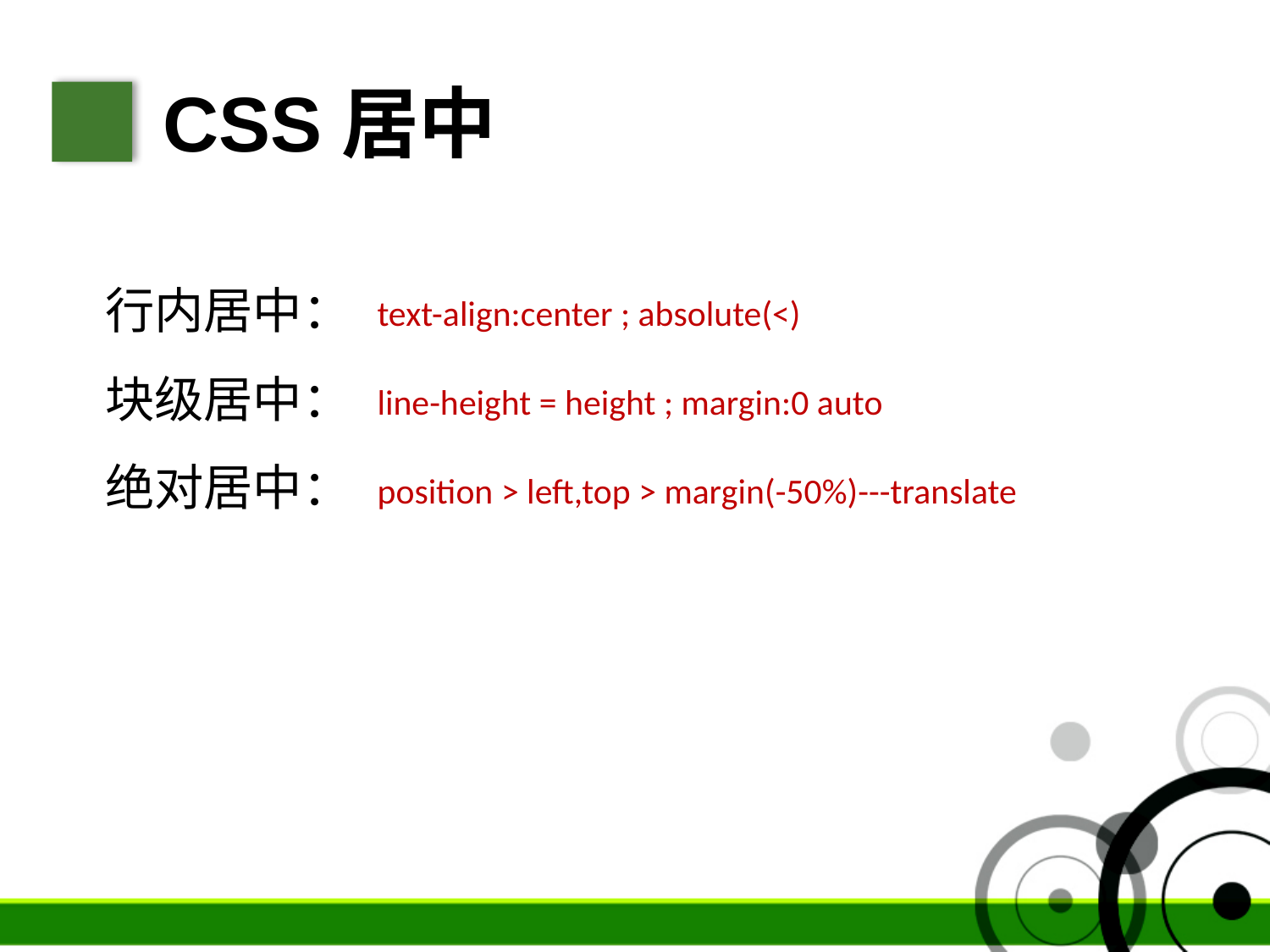

CSS居中

text-align:center ; absolute(<)
line-height = height ; margin:0 auto
position > left,top > margin(-50%)---translate

行内居中：
块级居中：
绝对居中：